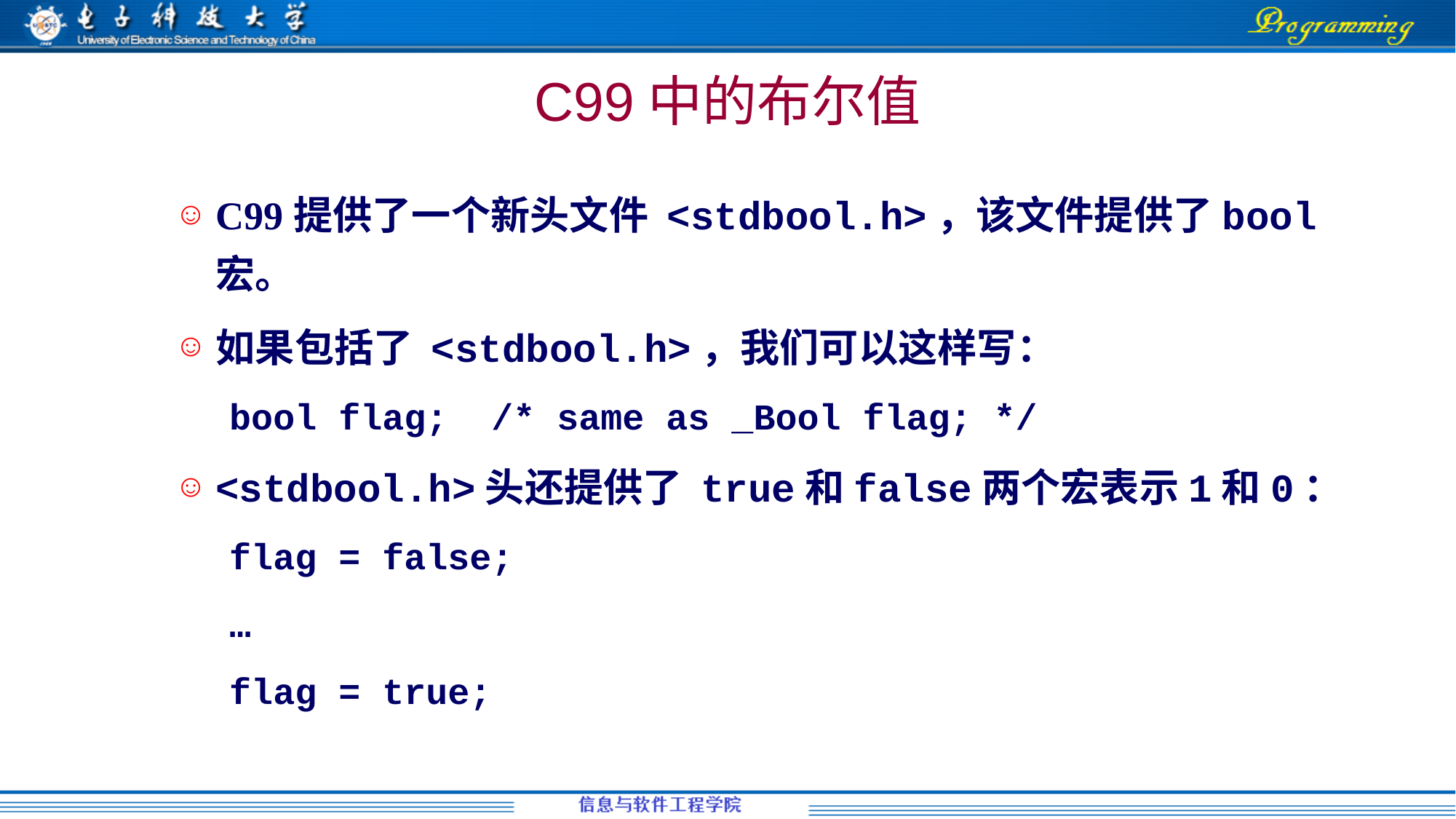

# C99中的布尔值
C99提供了一个新头文件 <stdbool.h>，该文件提供了bool宏。
如果包括了 <stdbool.h>，我们可以这样写：
bool flag;  /* same as _Bool flag; */
<stdbool.h>头还提供了 true和false两个宏表示1和0：
flag = false;
…
flag = true;